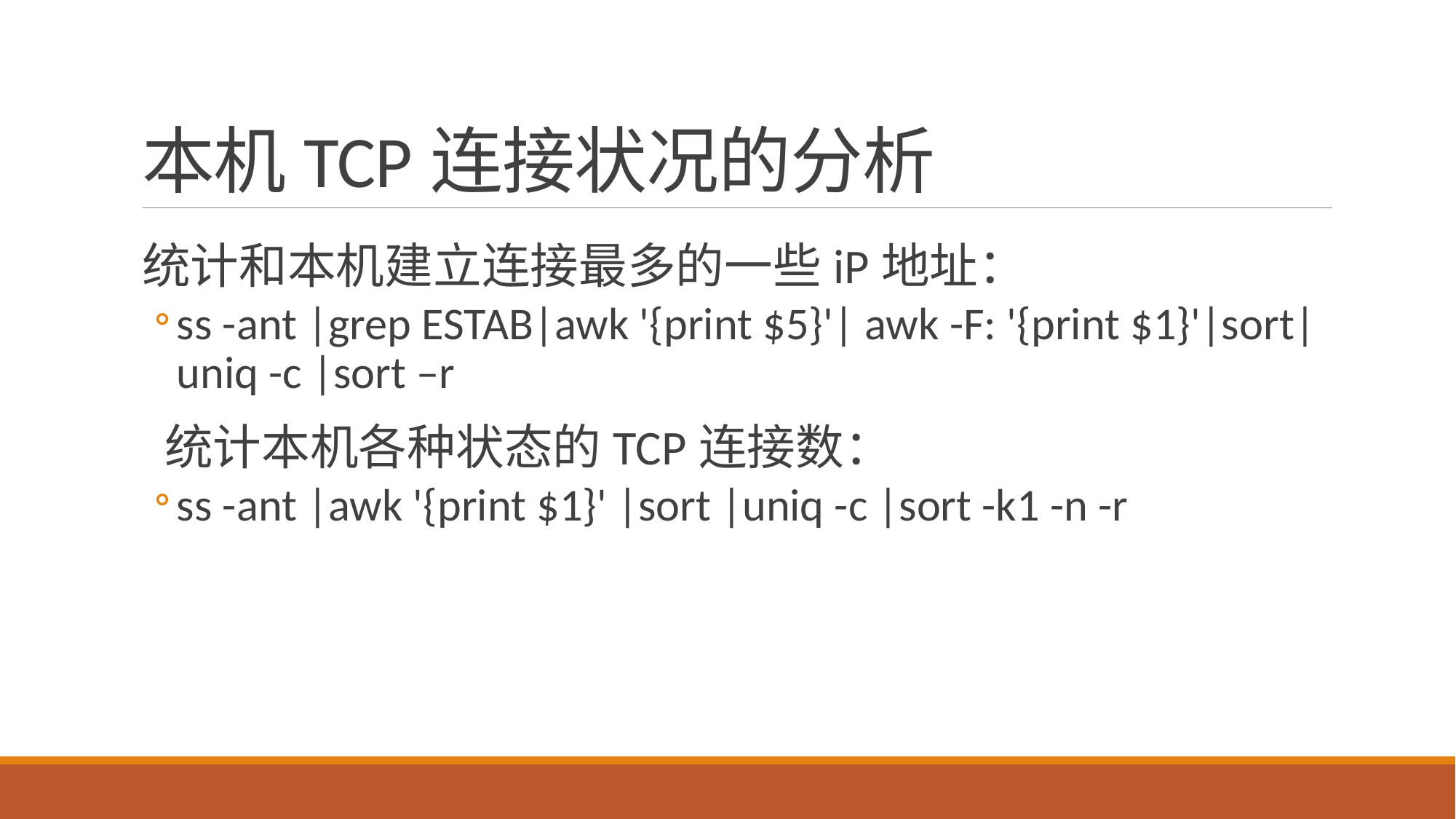

# 本机TCP连接状况的分析
统计和本机建立连接最多的一些iP地址：
ss -ant |grep ESTAB|awk '{print $5}'| awk -F: '{print $1}'|sort|uniq -c |sort –r
  统计本机各种状态的TCP连接数：
ss -ant |awk '{print $1}' |sort |uniq -c |sort -k1 -n -r